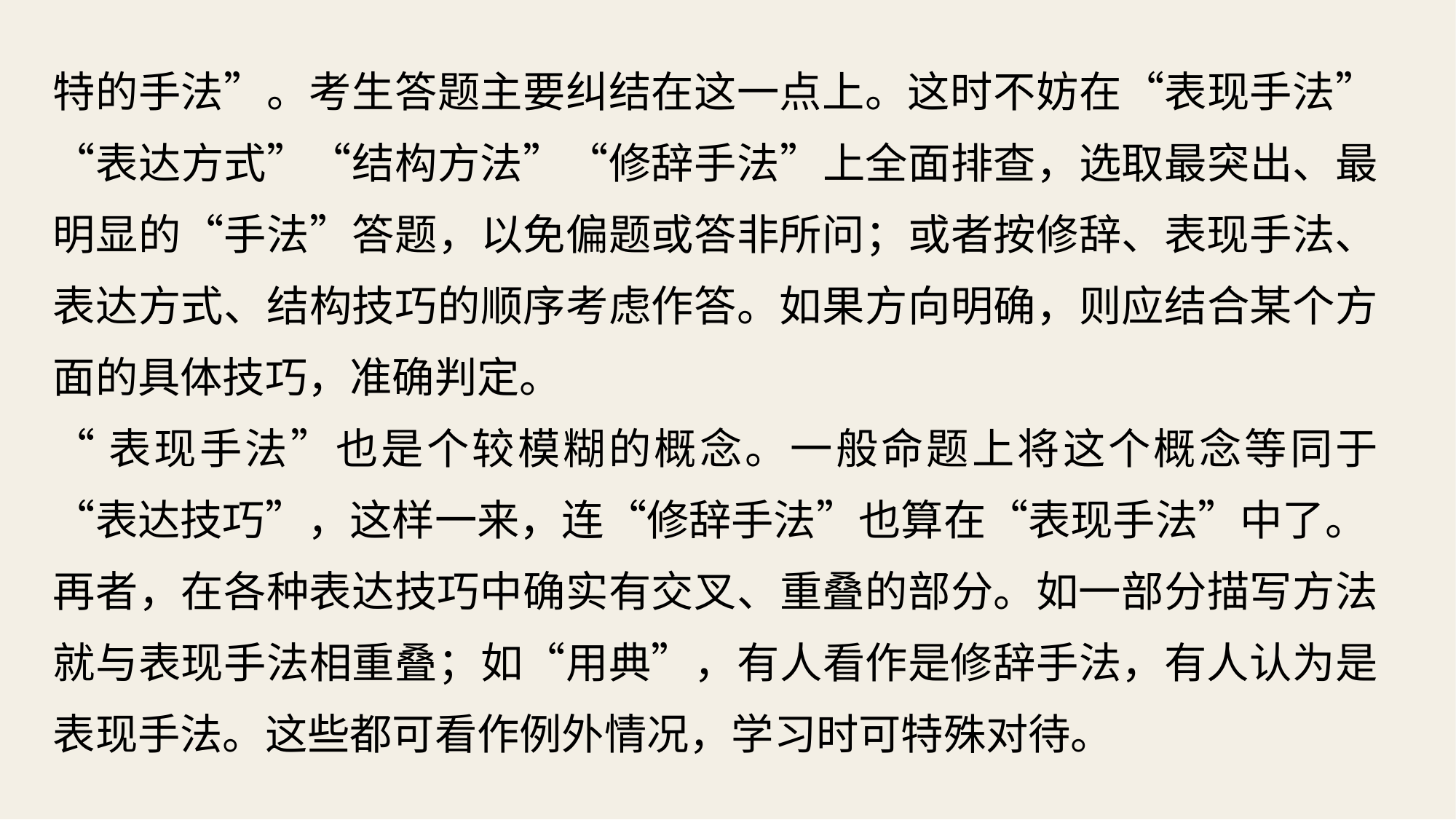

特的手法”。考生答题主要纠结在这一点上。这时不妨在“表现手法”“表达方式”“结构方法”“修辞手法”上全面排查，选取最突出、最明显的“手法”答题，以免偏题或答非所问；或者按修辞、表现手法、表达方式、结构技巧的顺序考虑作答。如果方向明确，则应结合某个方面的具体技巧，准确判定。
“表现手法”也是个较模糊的概念。一般命题上将这个概念等同于“表达技巧”，这样一来，连“修辞手法”也算在“表现手法”中了。
再者，在各种表达技巧中确实有交叉、重叠的部分。如一部分描写方法就与表现手法相重叠；如“用典”，有人看作是修辞手法，有人认为是表现手法。这些都可看作例外情况，学习时可特殊对待。